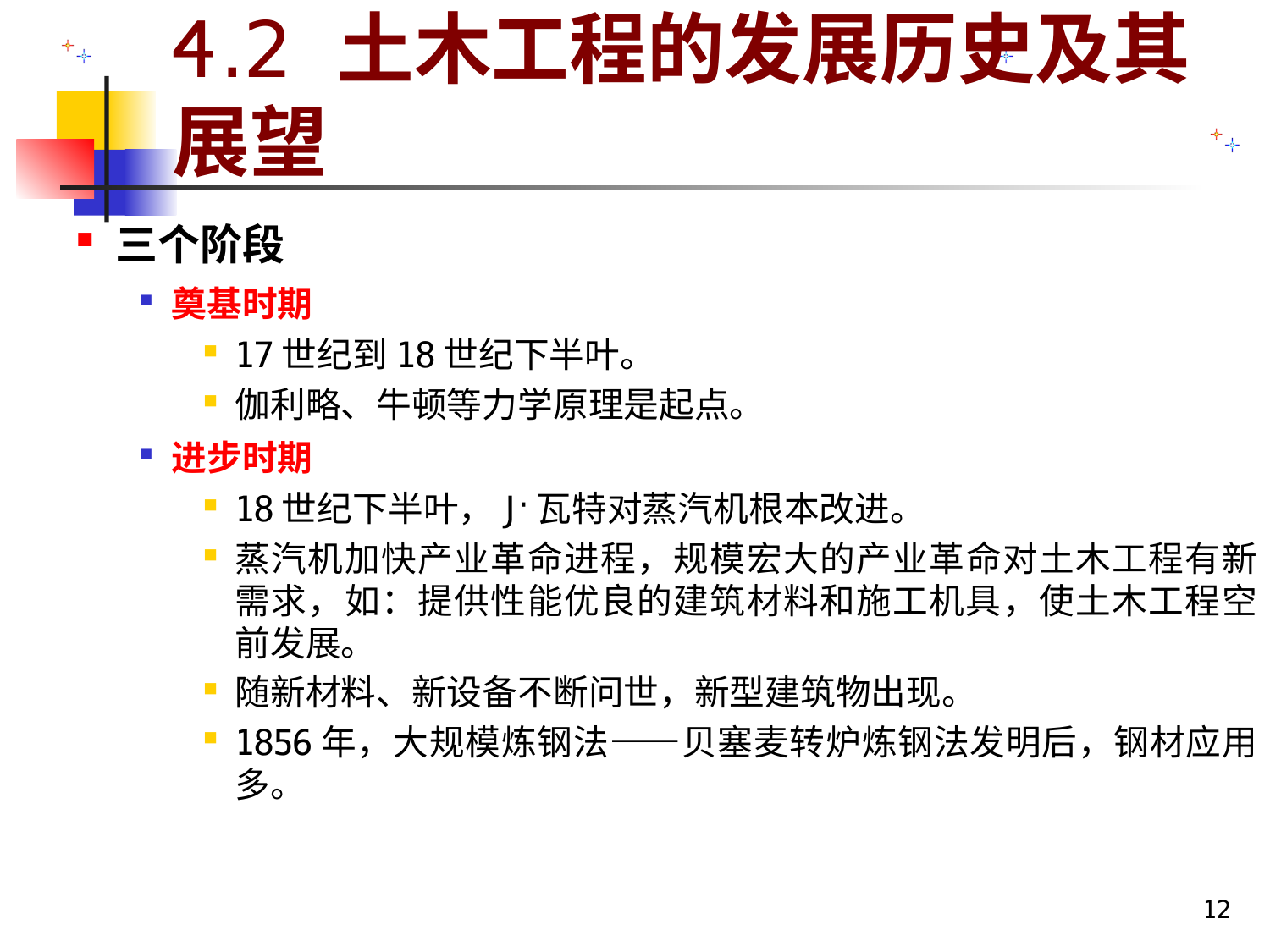

# 4.2 土木工程的发展历史及其展望
三个阶段
奠基时期
17世纪到18世纪下半叶。
伽利略、牛顿等力学原理是起点。
进步时期
18世纪下半叶，J·瓦特对蒸汽机根本改进。
蒸汽机加快产业革命进程，规模宏大的产业革命对土木工程有新需求，如：提供性能优良的建筑材料和施工机具，使土木工程空前发展。
随新材料、新设备不断问世，新型建筑物出现。
1856年，大规模炼钢法——贝塞麦转炉炼钢法发明后，钢材应用多。
12